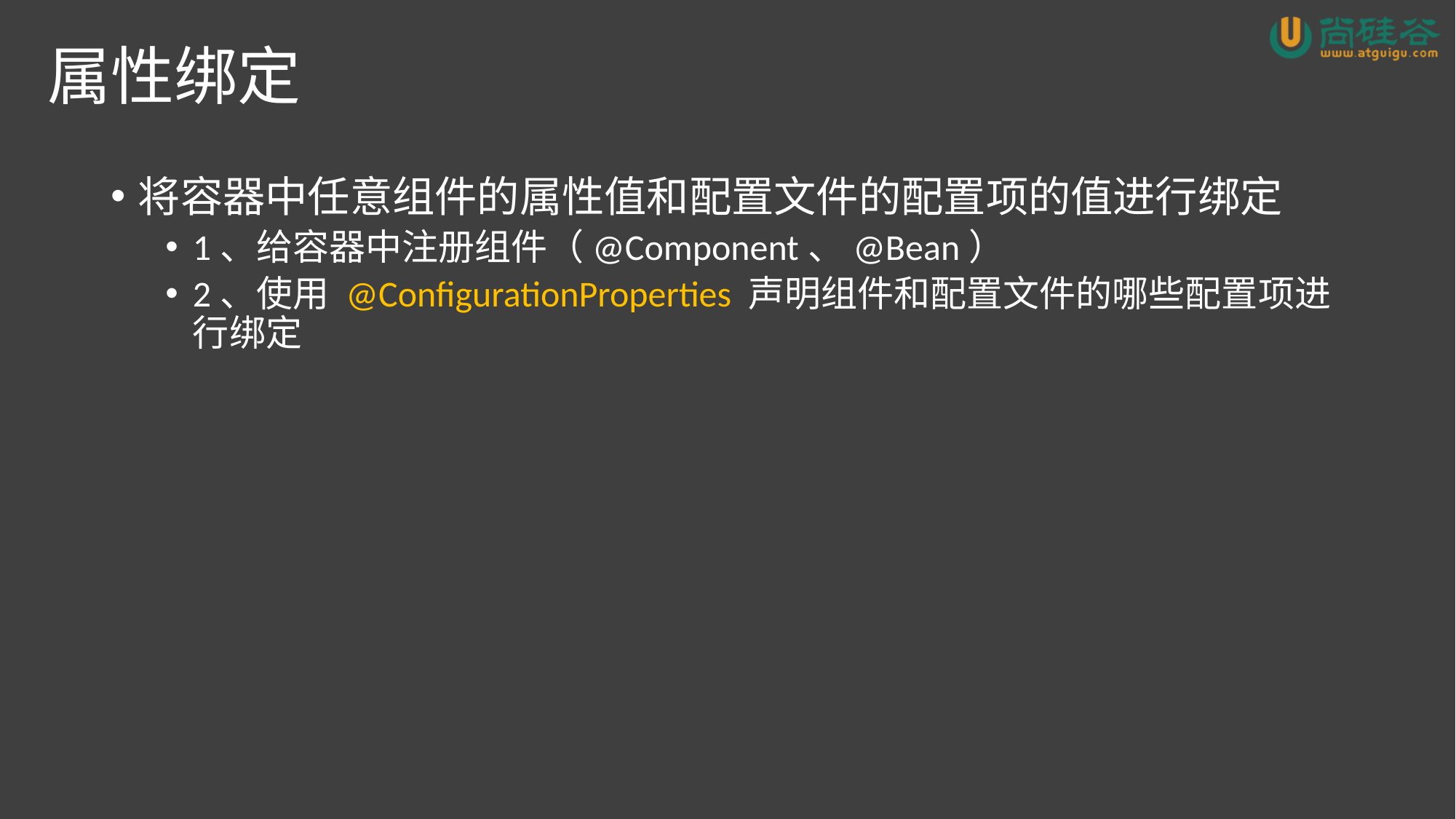

# 属性绑定
将容器中任意组件的属性值和配置文件的配置项的值进行绑定
1、给容器中注册组件（@Component、@Bean）
2、使用 @ConfigurationProperties 声明组件和配置文件的哪些配置项进行绑定